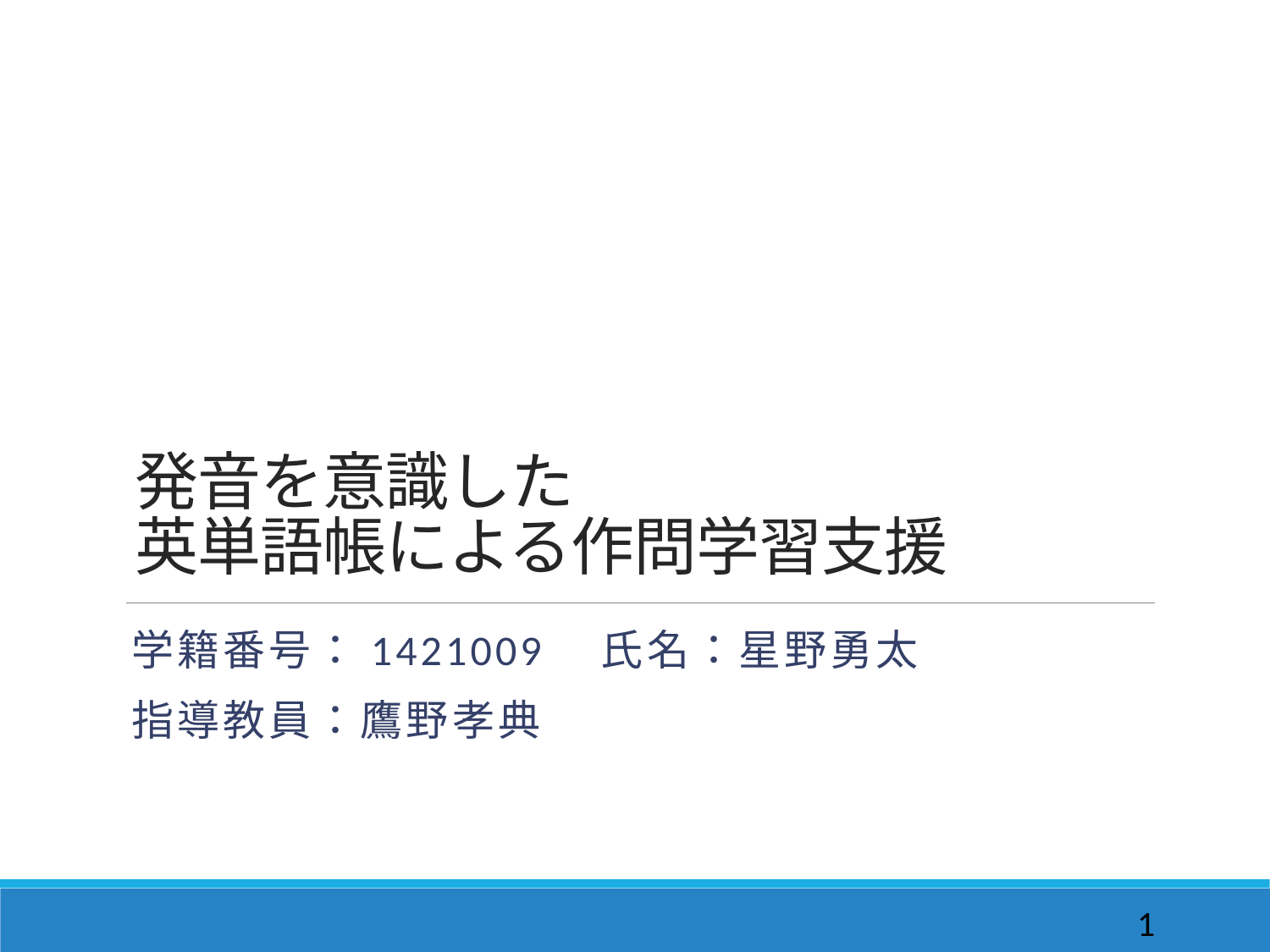

# 発音を意識した 英単語帳による作問学習支援
学籍番号：1421009　氏名：星野勇太
指導教員：鷹野孝典

1